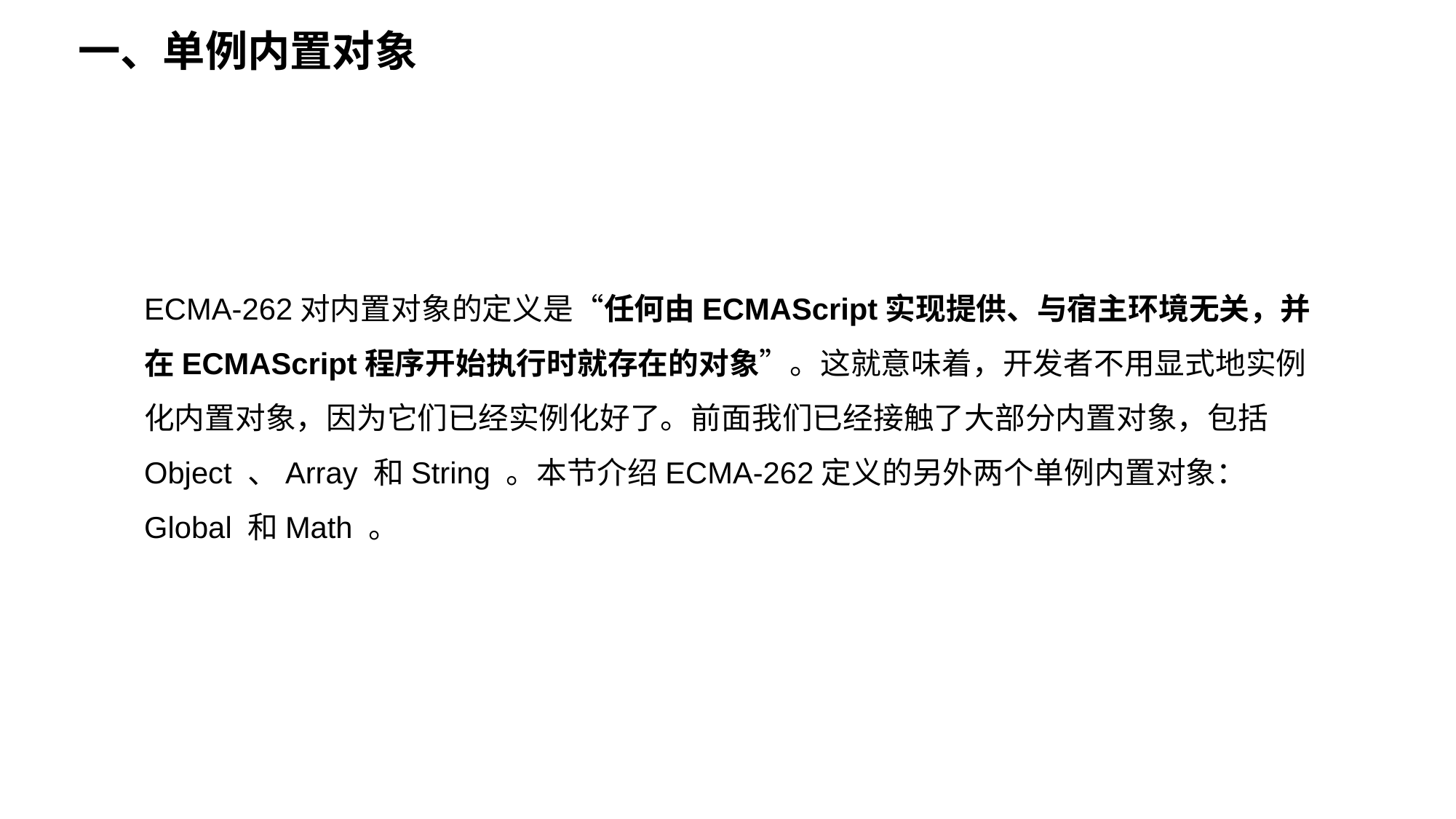

一、单例内置对象
ECMA-262对内置对象的定义是“任何由ECMAScript实现提供、与宿主环境无关，并在ECMAScript程序开始执行时就存在的对象”。这就意味着，开发者不用显式地实例化内置对象，因为它们已经实例化好了。前面我们已经接触了大部分内置对象，包括Object 、Array 和String 。本节介绍ECMA-262定义的另外两个单例内置对象：Global 和Math 。